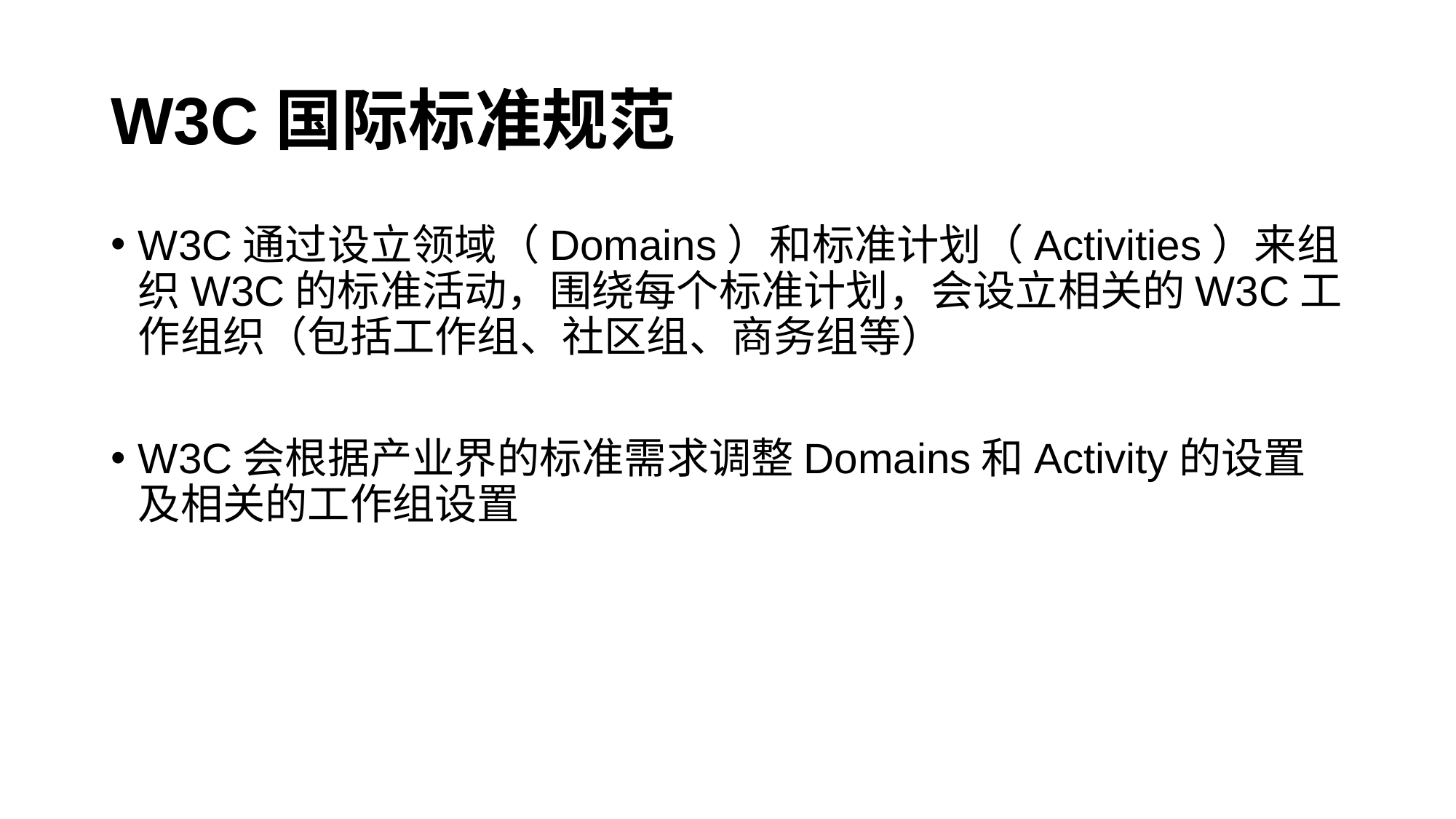

# W3C国际标准规范
W3C通过设立领域（Domains）和标准计划（Activities）来组织W3C的标准活动，围绕每个标准计划，会设立相关的W3C工作组织（包括工作组、社区组、商务组等）

W3C会根据产业界的标准需求调整Domains和Activity的设置及相关的工作组设置